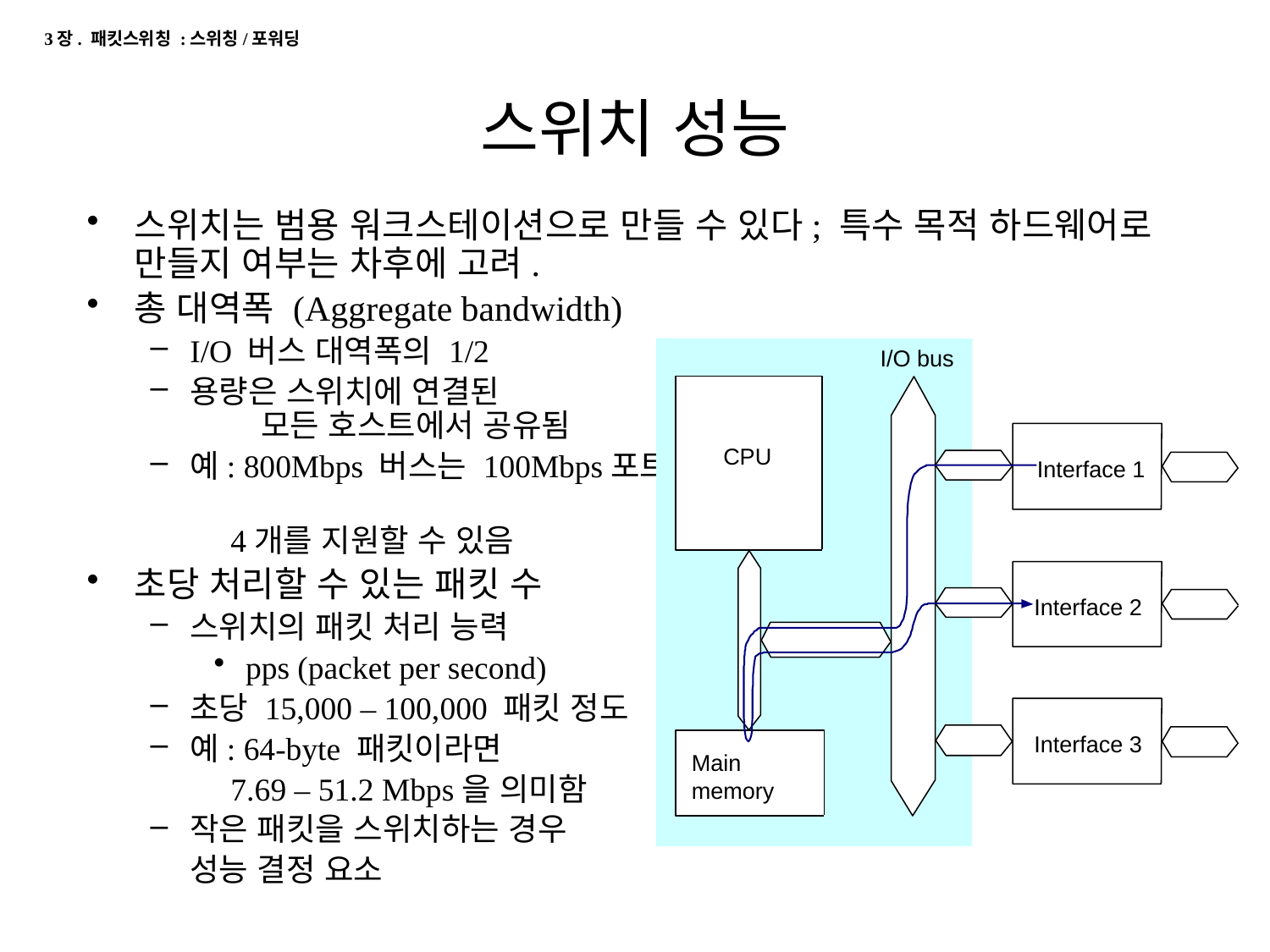

3장. 패킷스위칭 :스위칭/포워딩
# 스위치 성능
스위치는 범용 워크스테이션으로 만들 수 있다; 특수 목적 하드웨어로 만들지 여부는 차후에 고려.
총 대역폭 (Aggregate bandwidth)
I/O 버스 대역폭의 1/2
용량은 스위치에 연결된                                                                                     모든 호스트에서 공유됨
예: 800Mbps 버스는 100Mbps포트
          4개를 지원할 수 있음
초당 처리할 수 있는 패킷 수
스위치의 패킷 처리 능력
pps (packet per second)
초당 15,000 – 100,000 패킷 정도
예: 64-byte 패킷이라면
          7.69 – 51.2 Mbps을 의미함
작은 패킷을 스위치하는 경우
	성능 결정 요소

I/O bus

CPU

Interface 1

Interface 2

Interface 3

Main
memory